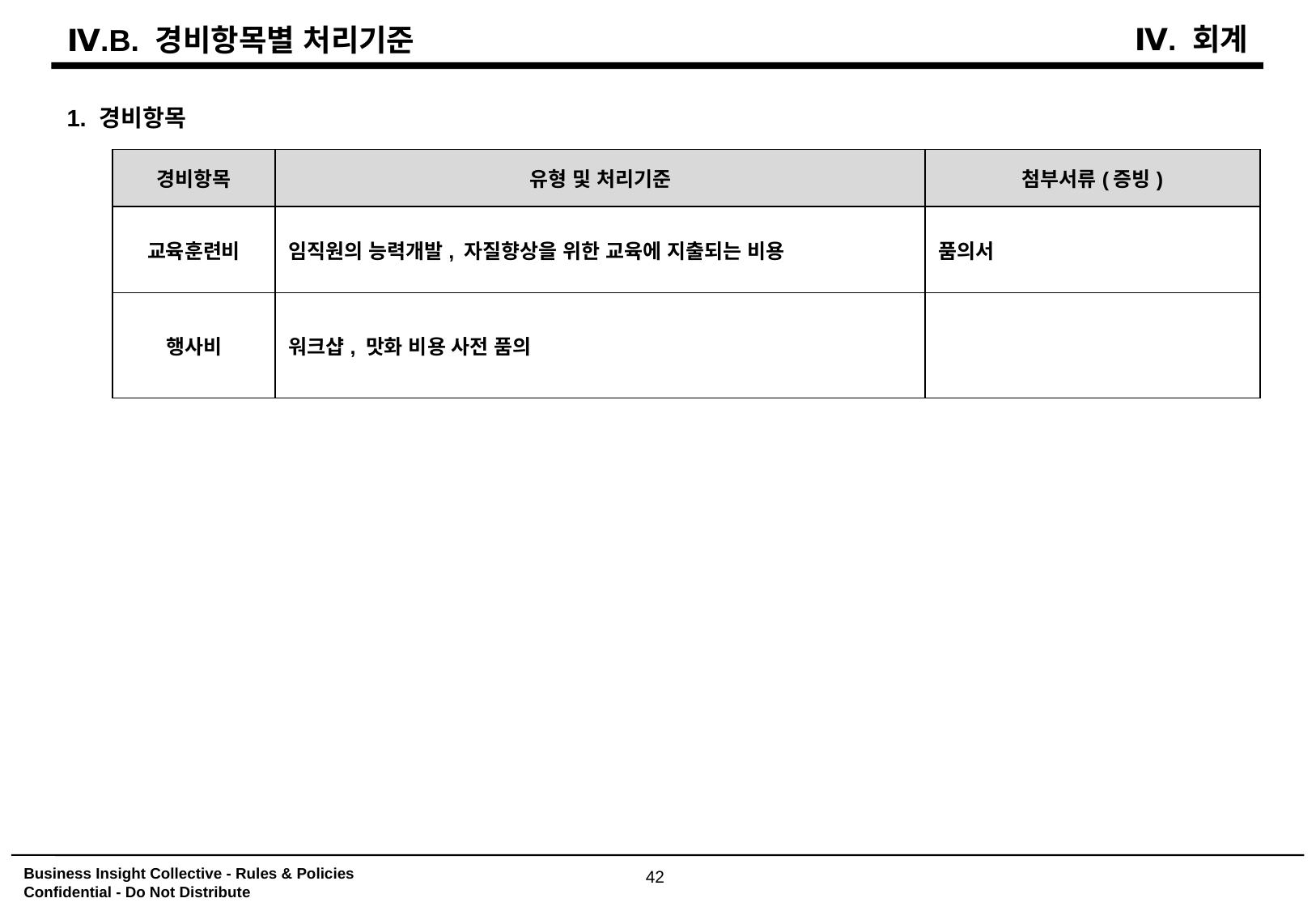

Ⅳ. 회계
Ⅳ.B. 경비항목별 처리기준
1. 경비항목

| 경비항목 | 유형 및 처리기준 | 첨부서류(증빙) |
| --- | --- | --- |
| 교육훈련비 | 임직원의 능력개발, 자질향상을 위한 교육에 지출되는 비용 | 품의서 |
| 행사비 | 워크샵, 맛화 비용 사전 품의 |  |